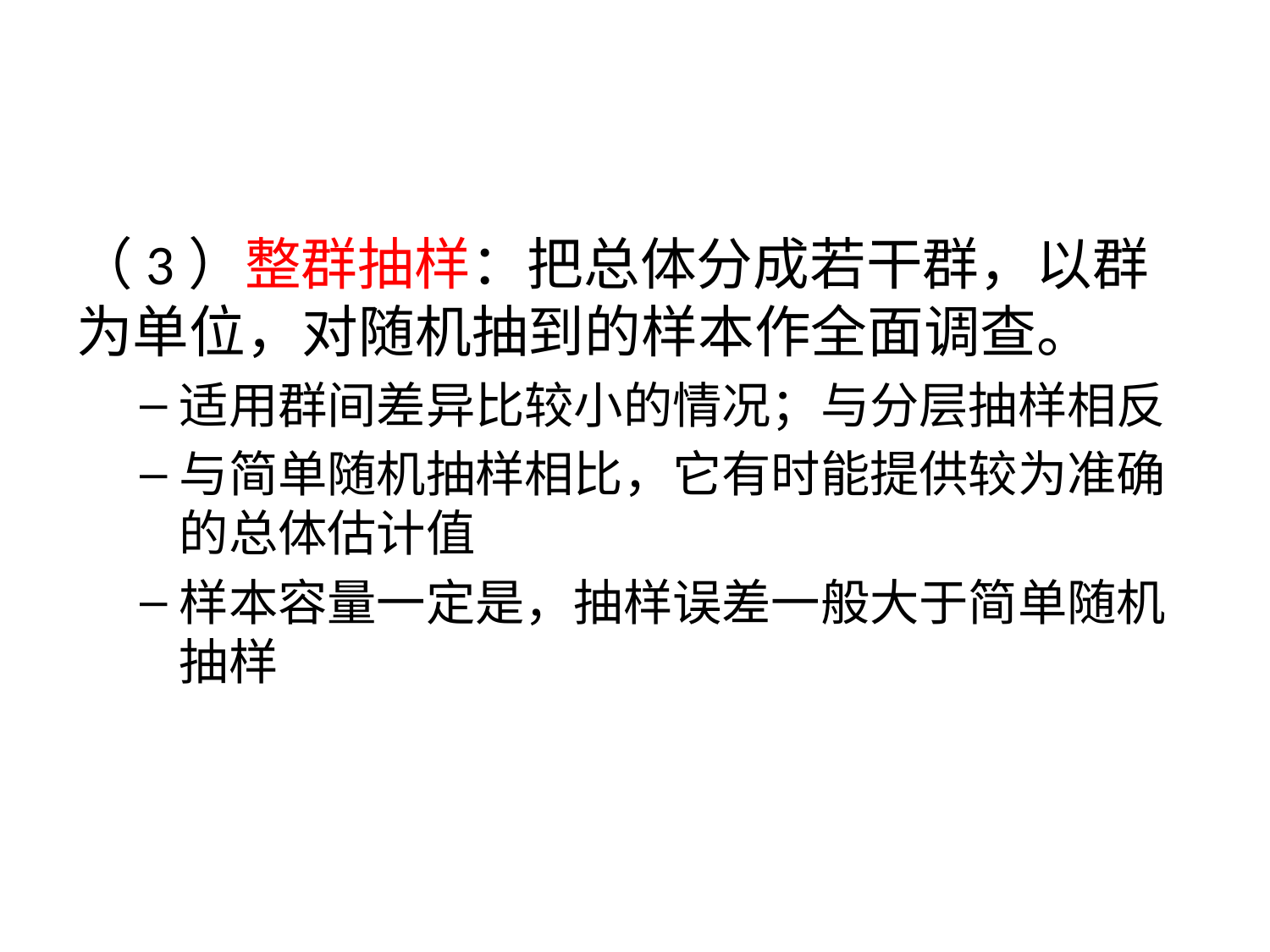

#
（3）整群抽样：把总体分成若干群，以群为单位，对随机抽到的样本作全面调查。
适用群间差异比较小的情况；与分层抽样相反
与简单随机抽样相比，它有时能提供较为准确的总体估计值
样本容量一定是，抽样误差一般大于简单随机抽样